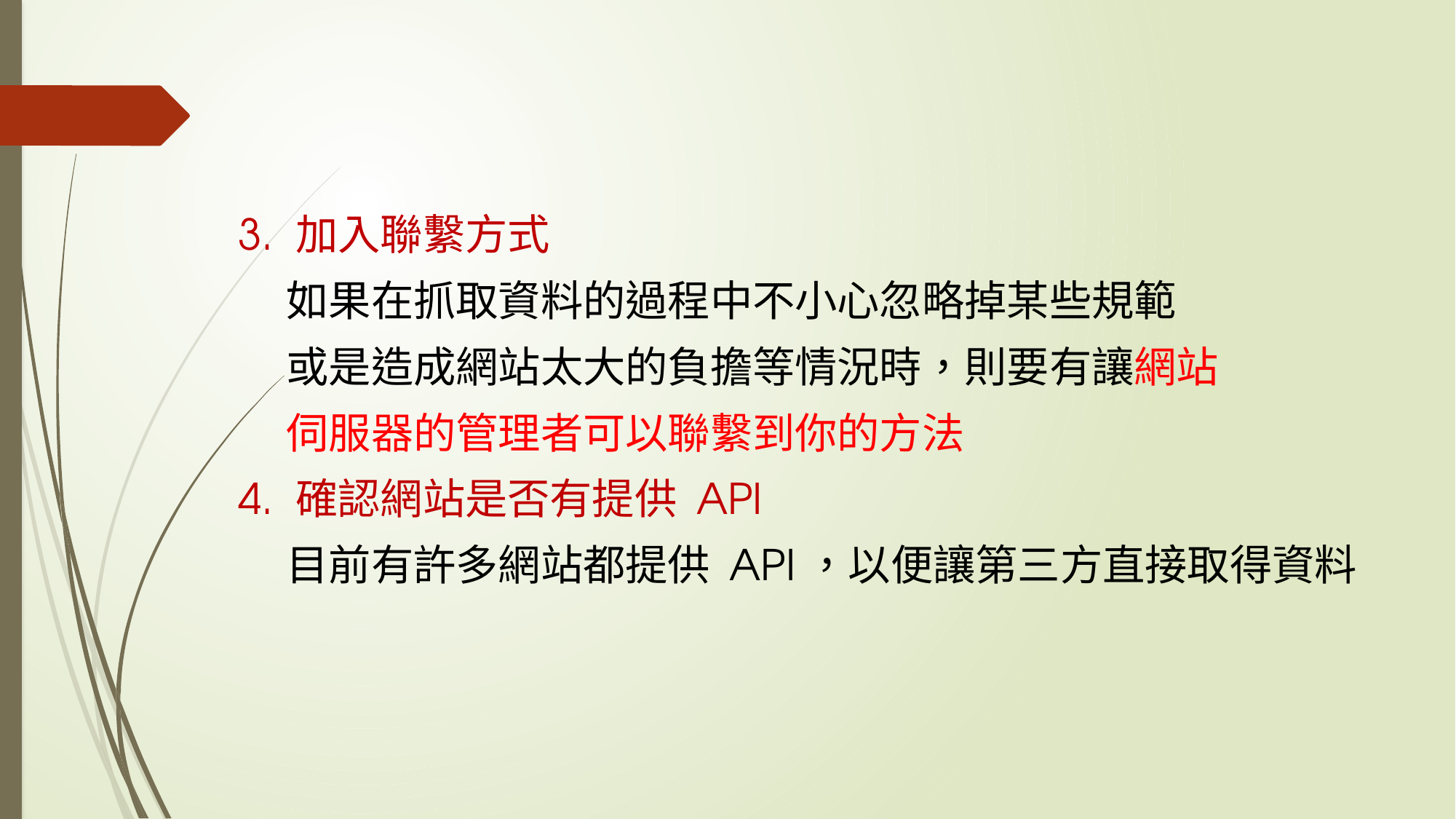

3. 加入聯繫方式
    如果在抓取資料的過程中不小心忽略掉某些規範
    或是造成網站太大的負擔等情況時，則要有讓網站
    伺服器的管理者可以聯繫到你的方法
4. 確認網站是否有提供 API
    目前有許多網站都提供 API，以便讓第三方直接取得資料